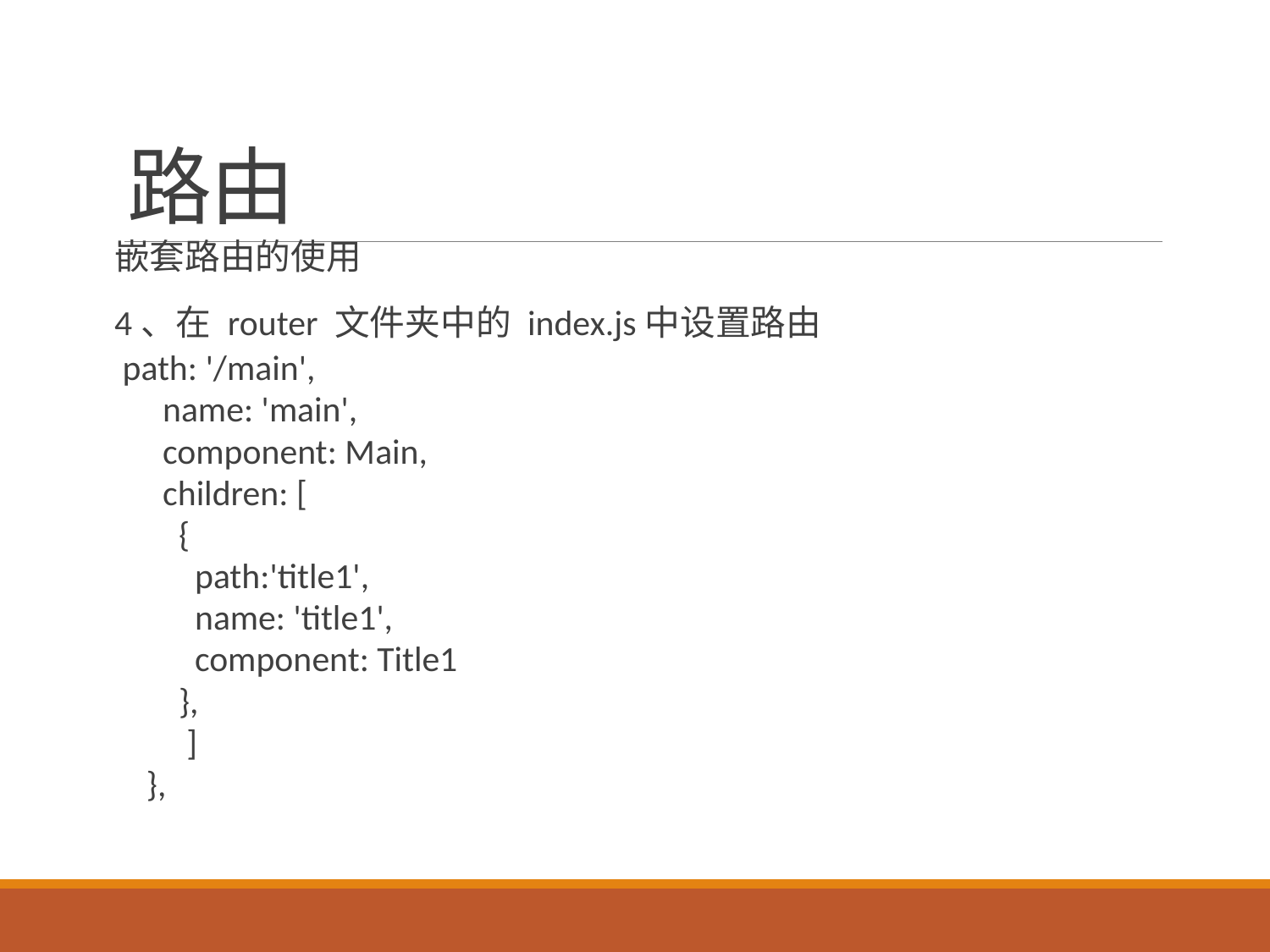

# 路由
嵌套路由的使用
4、在 router 文件夹中的 index.js中设置路由
 path: '/main',
      name: 'main',
      component: Main,
      children: [
        {
          path:'title1',
          name: 'title1',
          component: Title1
        },
         ]
    },